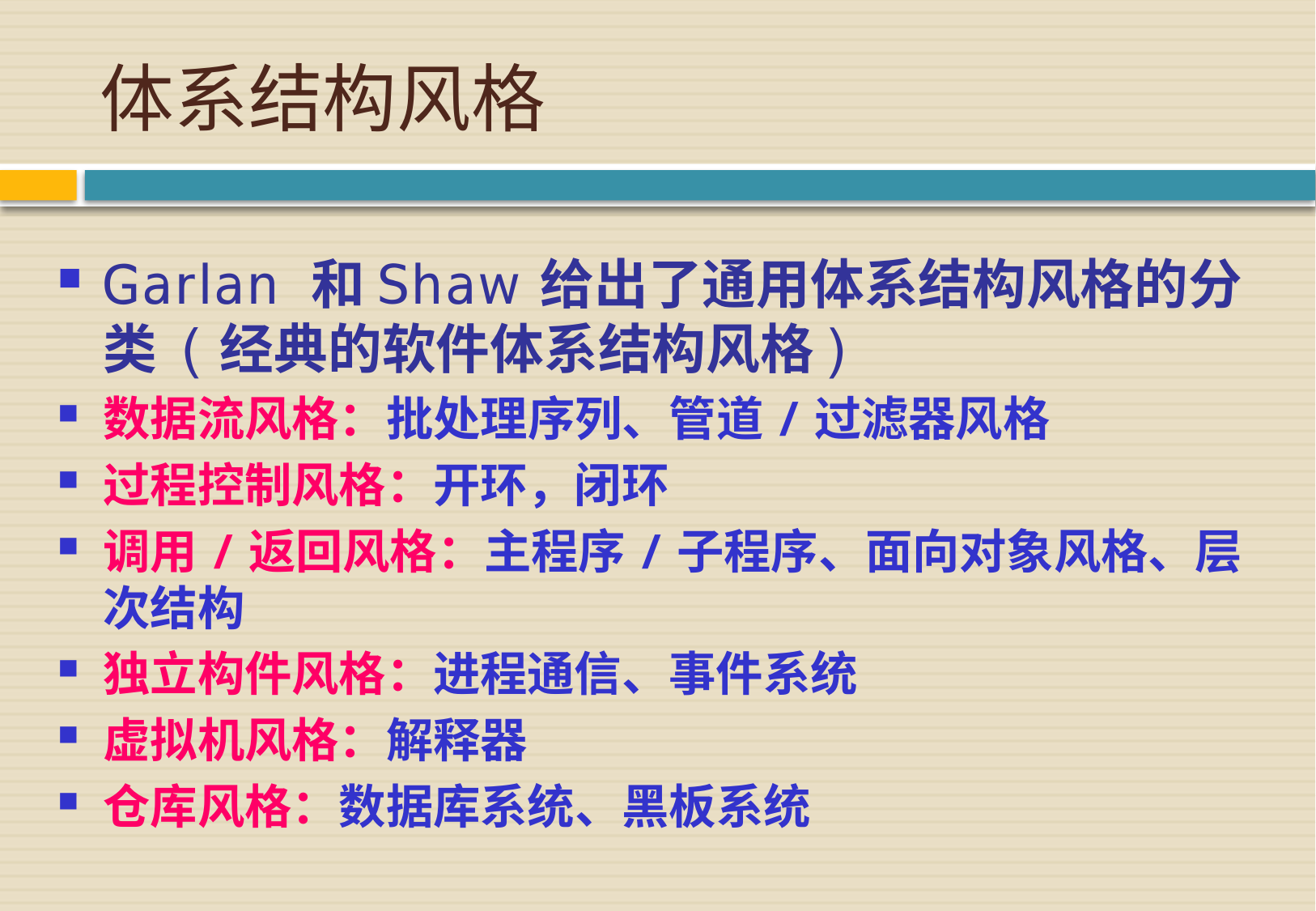

# 体系结构风格

Garlan 和Shaw给出了通用体系结构风格的分类 (经典的软件体系结构风格)
数据流风格：批处理序列、管道/过滤器风格
过程控制风格：开环，闭环
调用/返回风格：主程序/子程序、面向对象风格、层次结构
独立构件风格：进程通信、事件系统
虚拟机风格：解释器
仓库风格：数据库系统、黑板系统